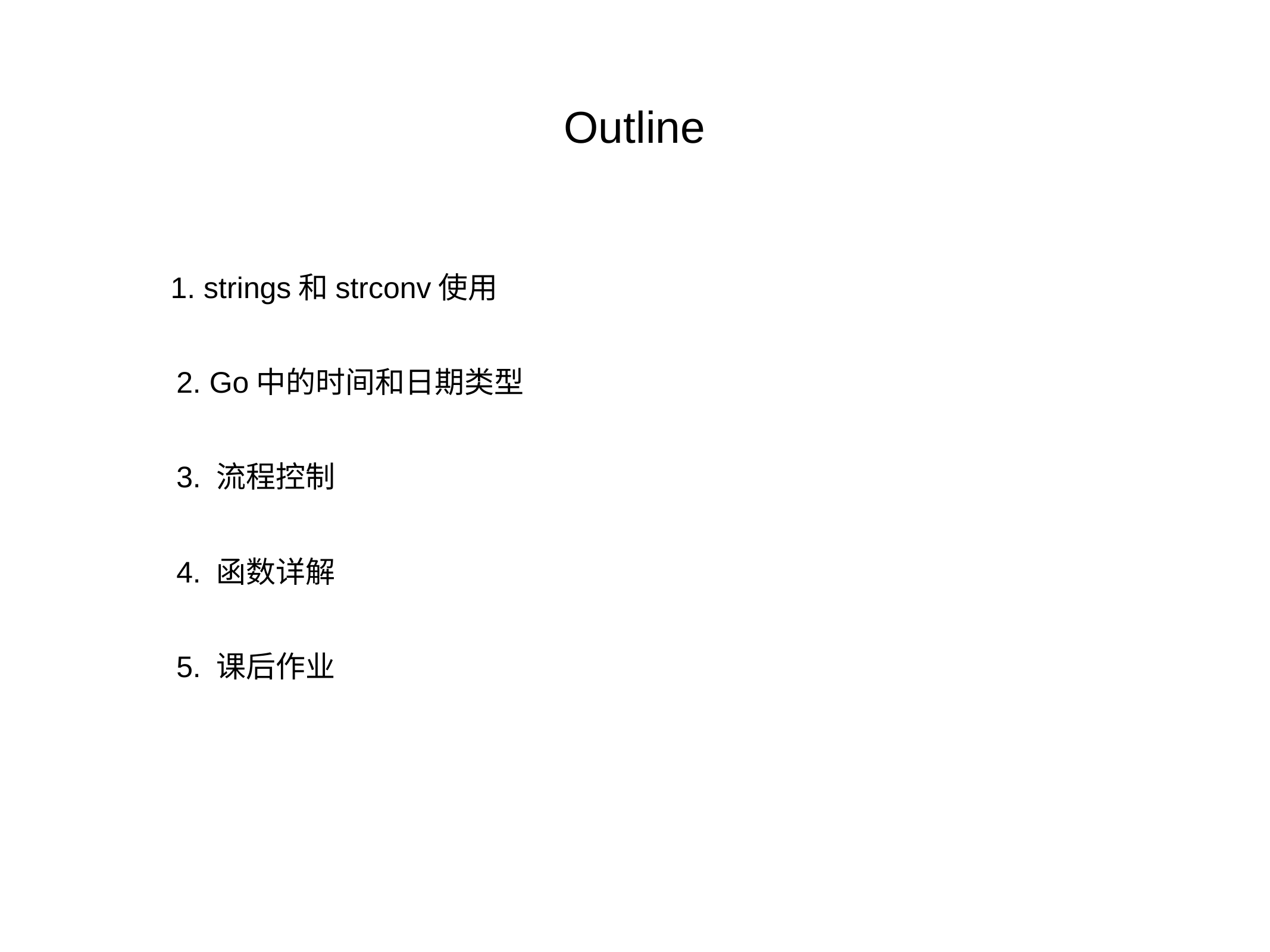

Outline
1. strings和strconv使用
2. Go中的时间和日期类型
3. 流程控制
4. 函数详解
5. 课后作业